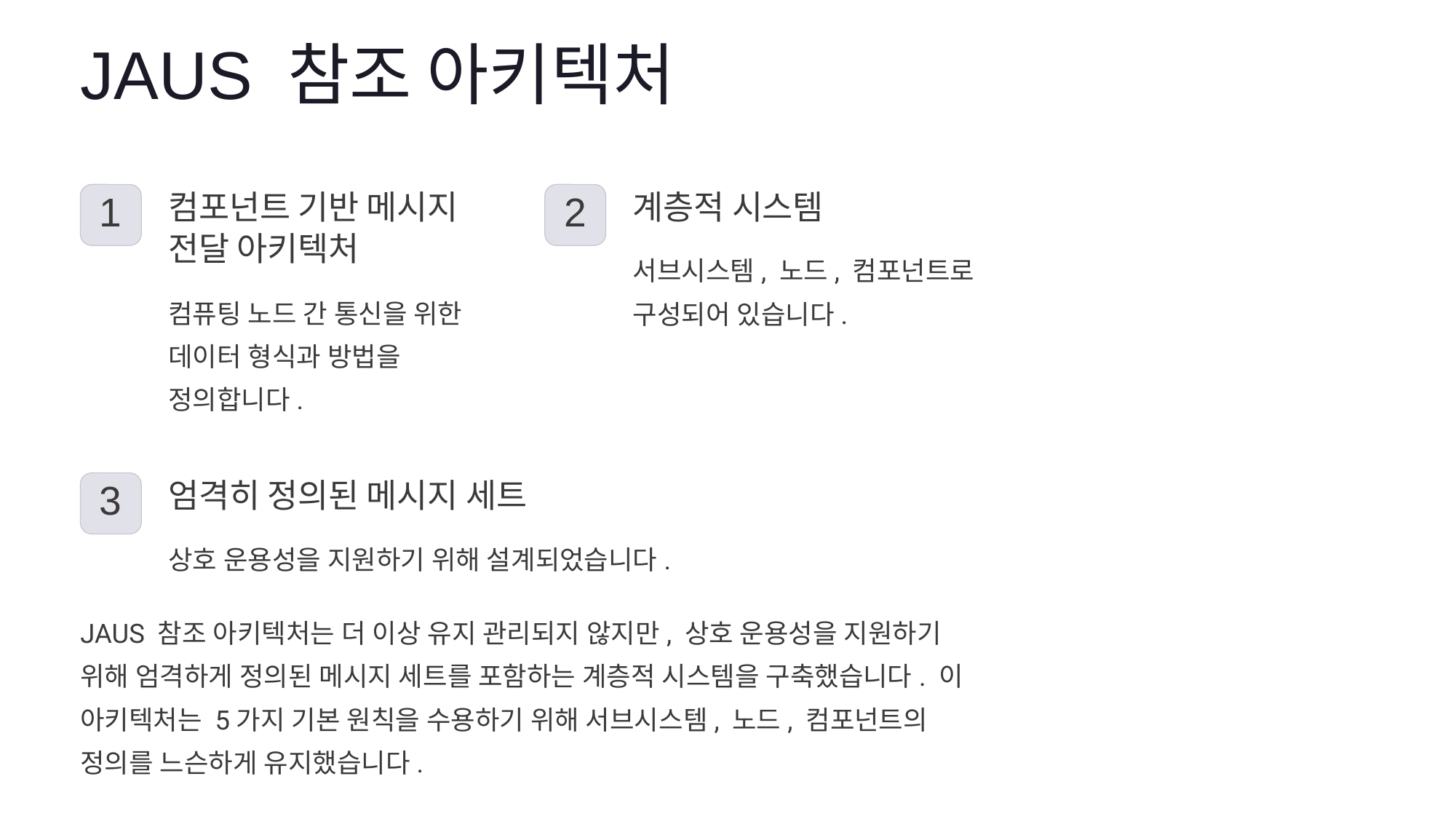

JAUS 참조 아키텍처

컴포넌트 기반 메시지 전달 아키텍처

계층적 시스템
1
2
서브시스템, 노드, 컴포넌트로 구성되어 있습니다.
컴퓨팅 노드 간 통신을 위한 데이터 형식과 방법을 정의합니다.

엄격히 정의된 메시지 세트
3
상호 운용성을 지원하기 위해 설계되었습니다.
JAUS 참조 아키텍처는 더 이상 유지 관리되지 않지만, 상호 운용성을 지원하기 위해 엄격하게 정의된 메시지 세트를 포함하는 계층적 시스템을 구축했습니다. 이 아키텍처는 5가지 기본 원칙을 수용하기 위해 서브시스템, 노드, 컴포넌트의 정의를 느슨하게 유지했습니다.